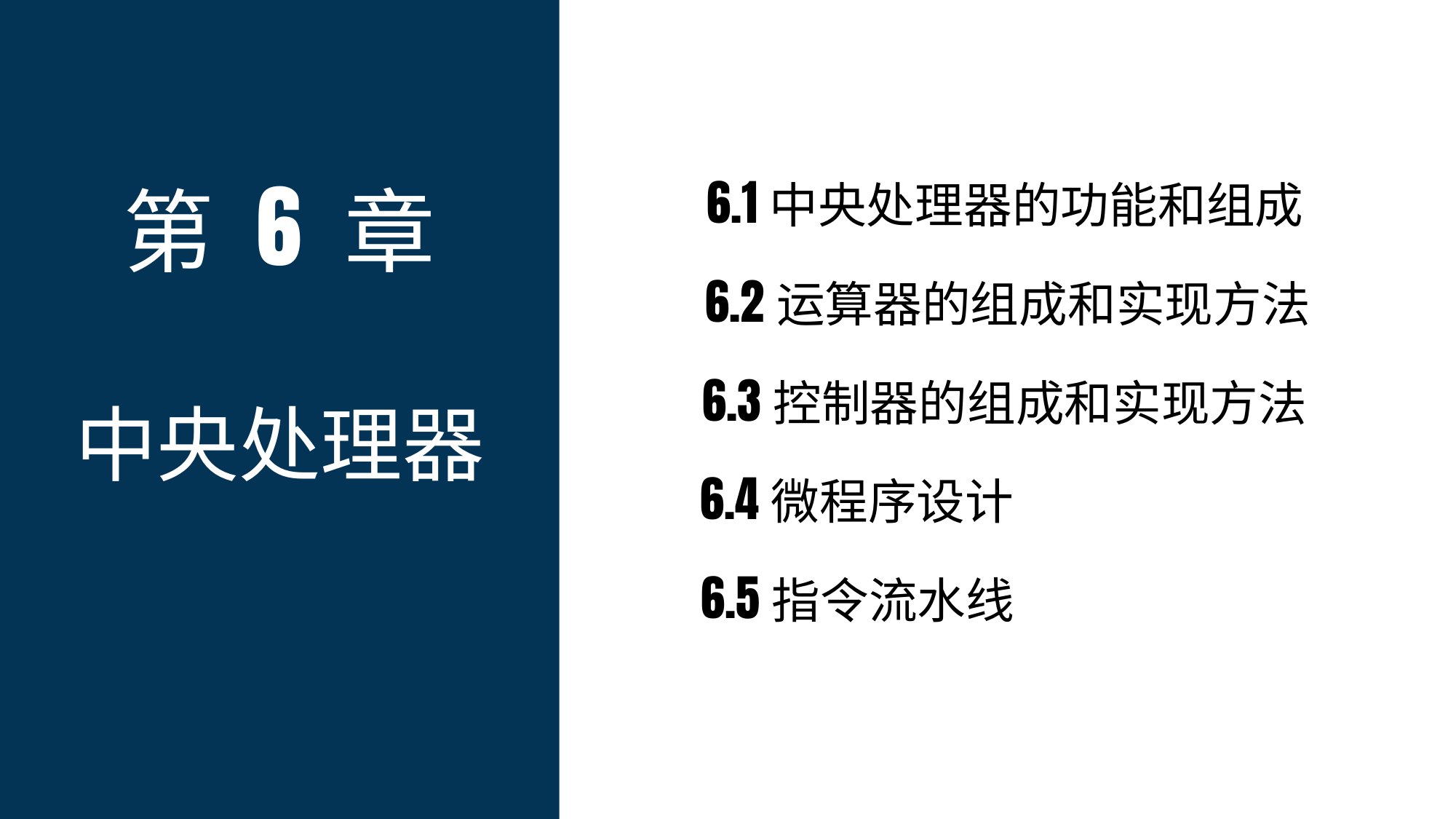

第 6 章

中央处理器
6.1中央处理器的功能和组成
6.2运算器的组成和实现方法
6.3控制器的组成和实现方法
6.4微程序设计
6.5指令流水线